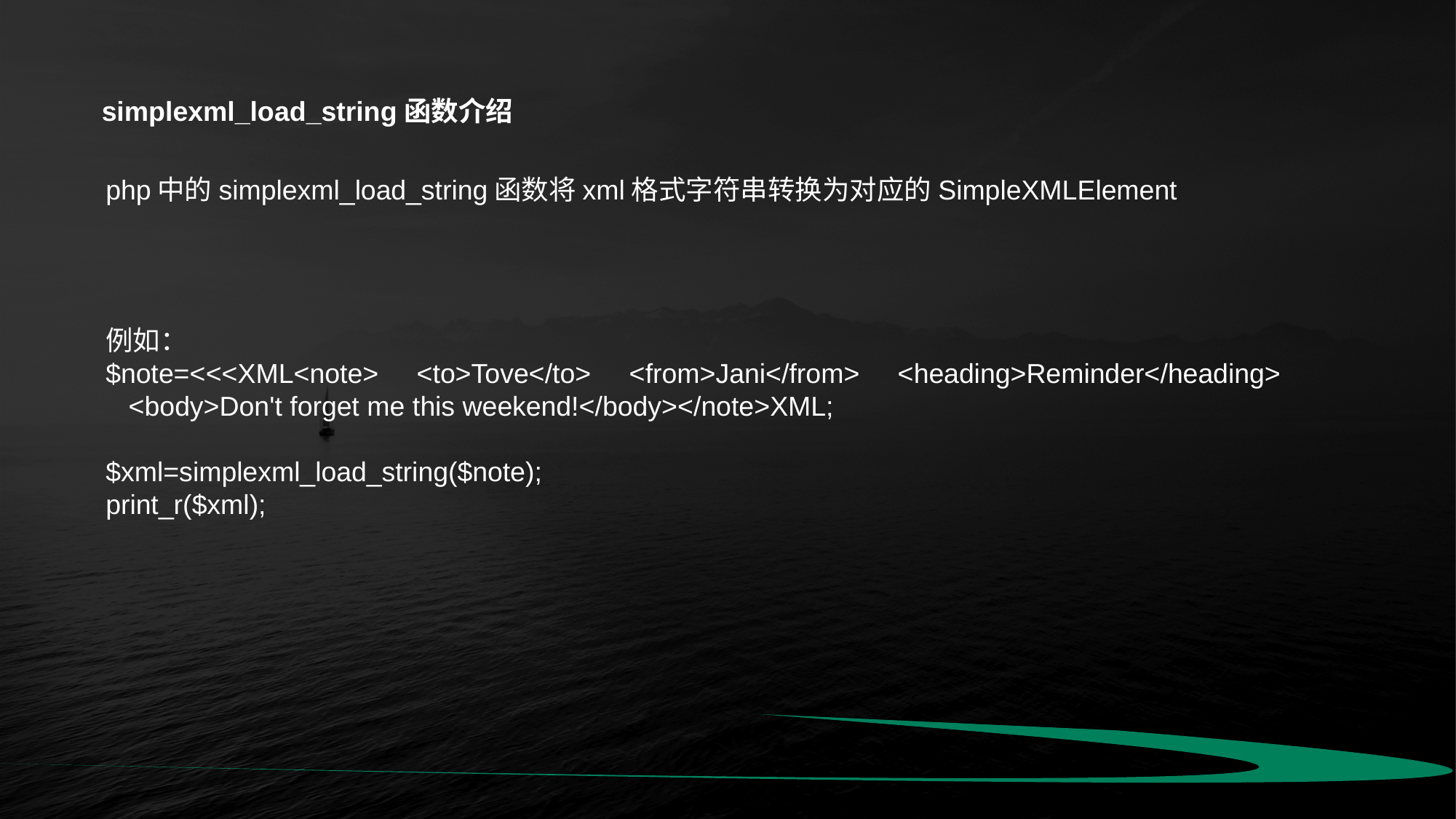

simplexml_load_string函数介绍
php中的simplexml_load_string函数将xml格式字符串转换为对应的SimpleXMLElement
例如：
$note=<<<XML<note>     <to>Tove</to>     <from>Jani</from>     <heading>Reminder</heading>     <body>Don't forget me this weekend!</body></note>XML;

$xml=simplexml_load_string($note);
print_r($xml);